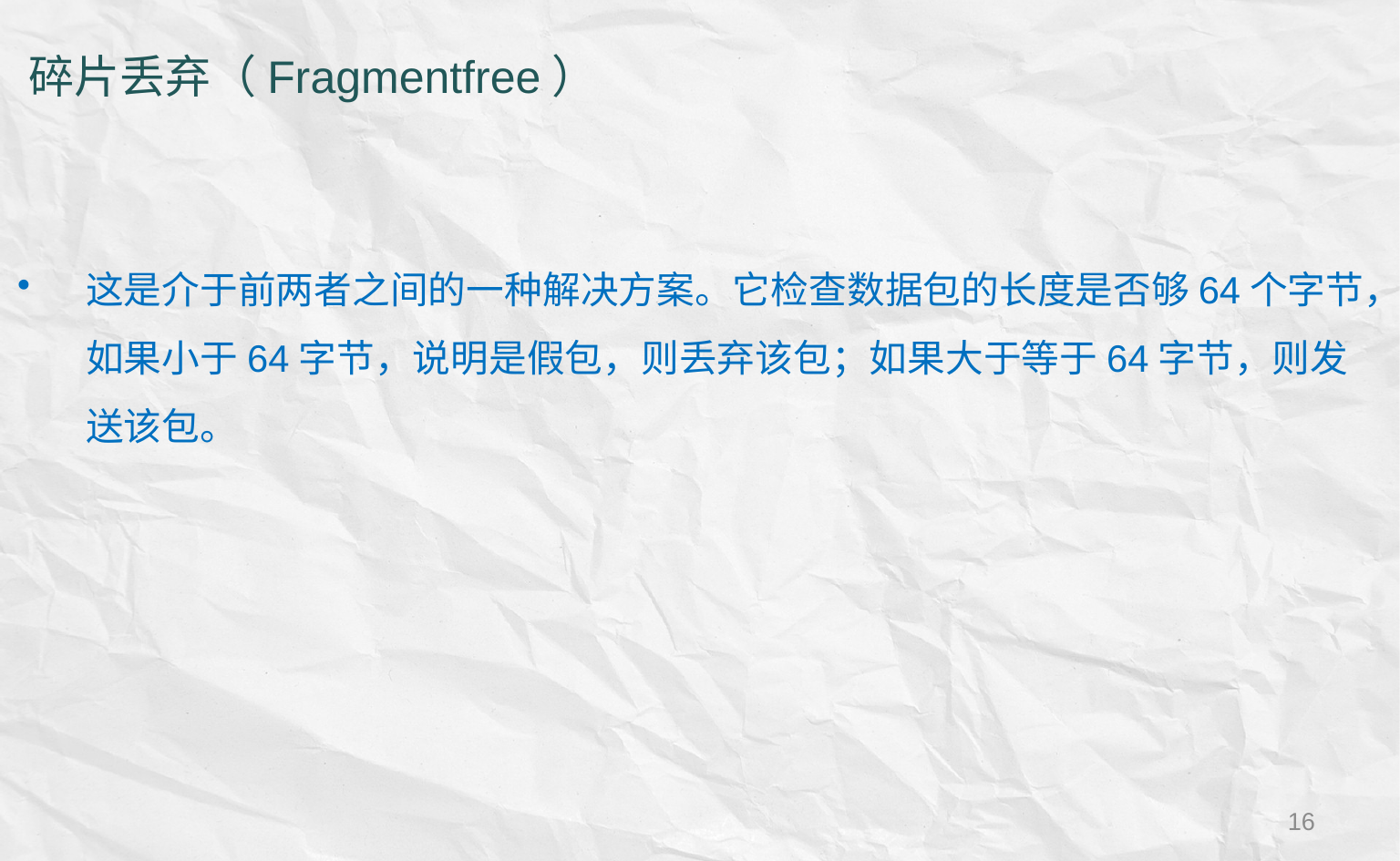

碎片丢弃（Fragmentfree）
这是介于前两者之间的一种解决方案。它检查数据包的长度是否够64个字节，如果小于64字节，说明是假包，则丢弃该包；如果大于等于64字节，则发送该包。

 16